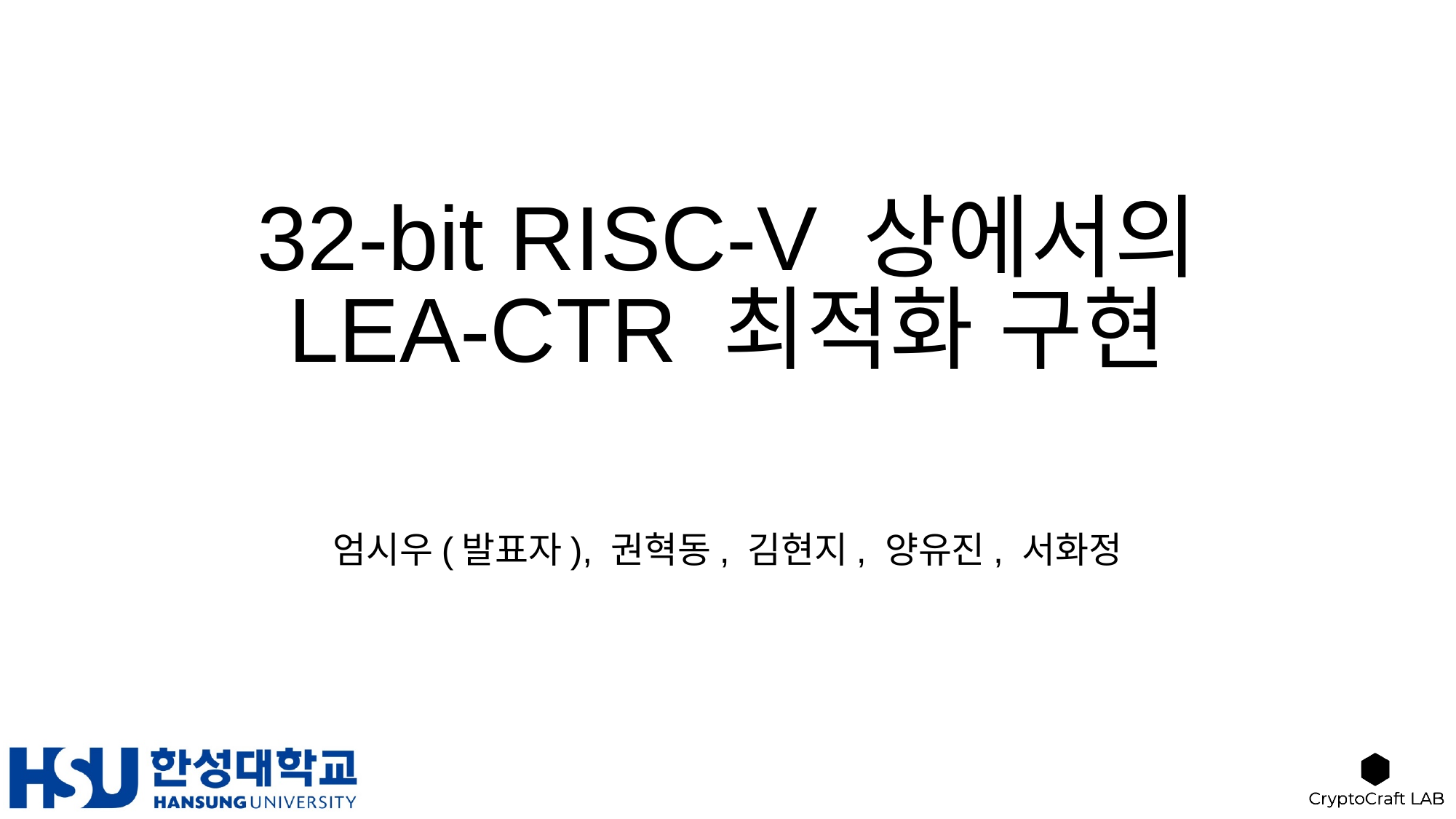

# 32-bit RISC-V 상에서의 LEA-CTR 최적화 구현
엄시우(발표자), 권혁동, 김현지, 양유진, 서화정